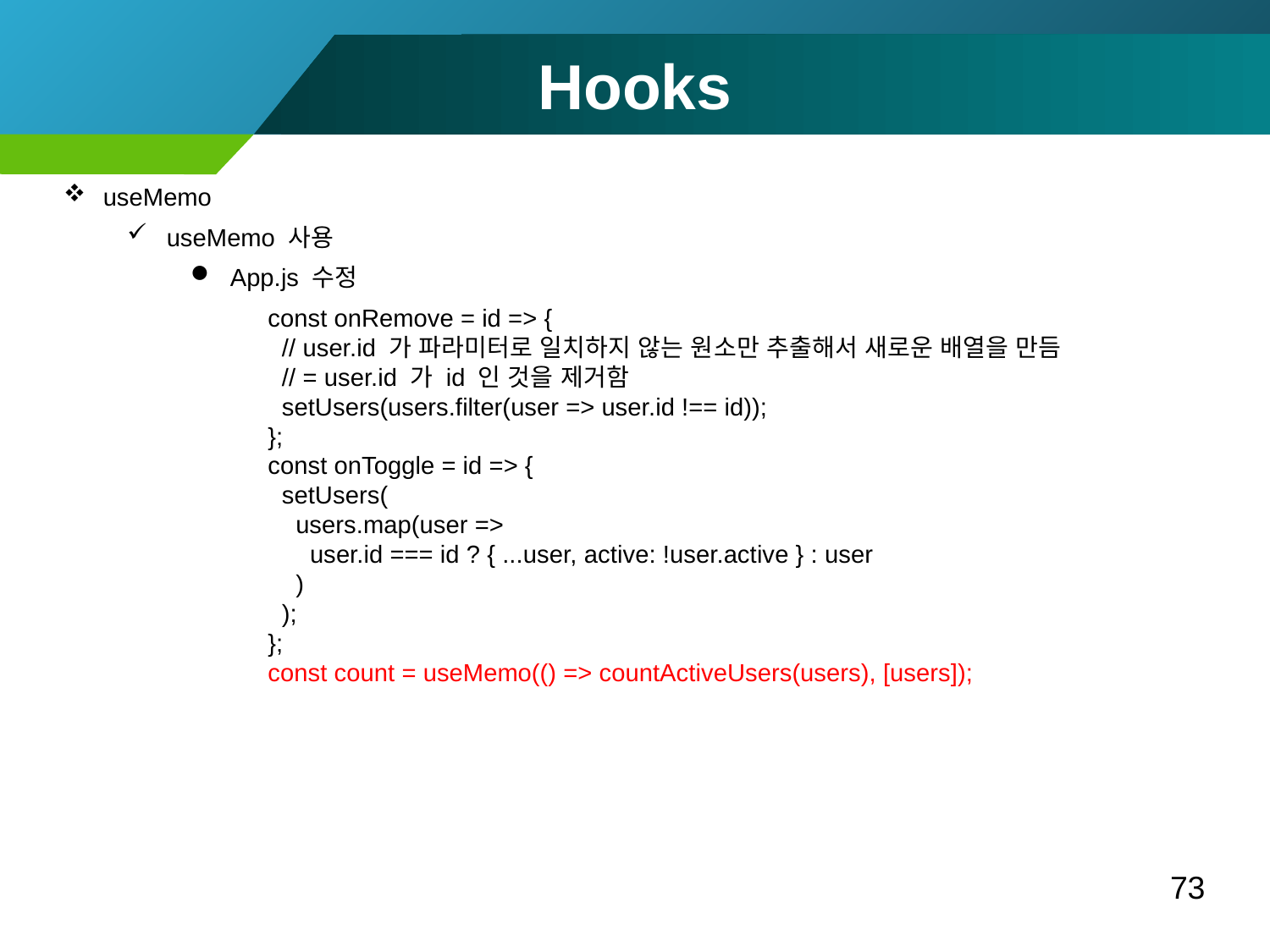

Hooks
useMemo
useMemo 사용
App.js 수정
  const onRemove = id => {
    // user.id 가 파라미터로 일치하지 않는 원소만 추출해서 새로운 배열을 만듬
    // = user.id 가 id 인 것을 제거함
    setUsers(users.filter(user => user.id !== id));
  };
  const onToggle = id => {
    setUsers(
      users.map(user =>
        user.id === id ? { ...user, active: !user.active } : user
      )
    );
  };
  const count = useMemo(() => countActiveUsers(users), [users]);
73